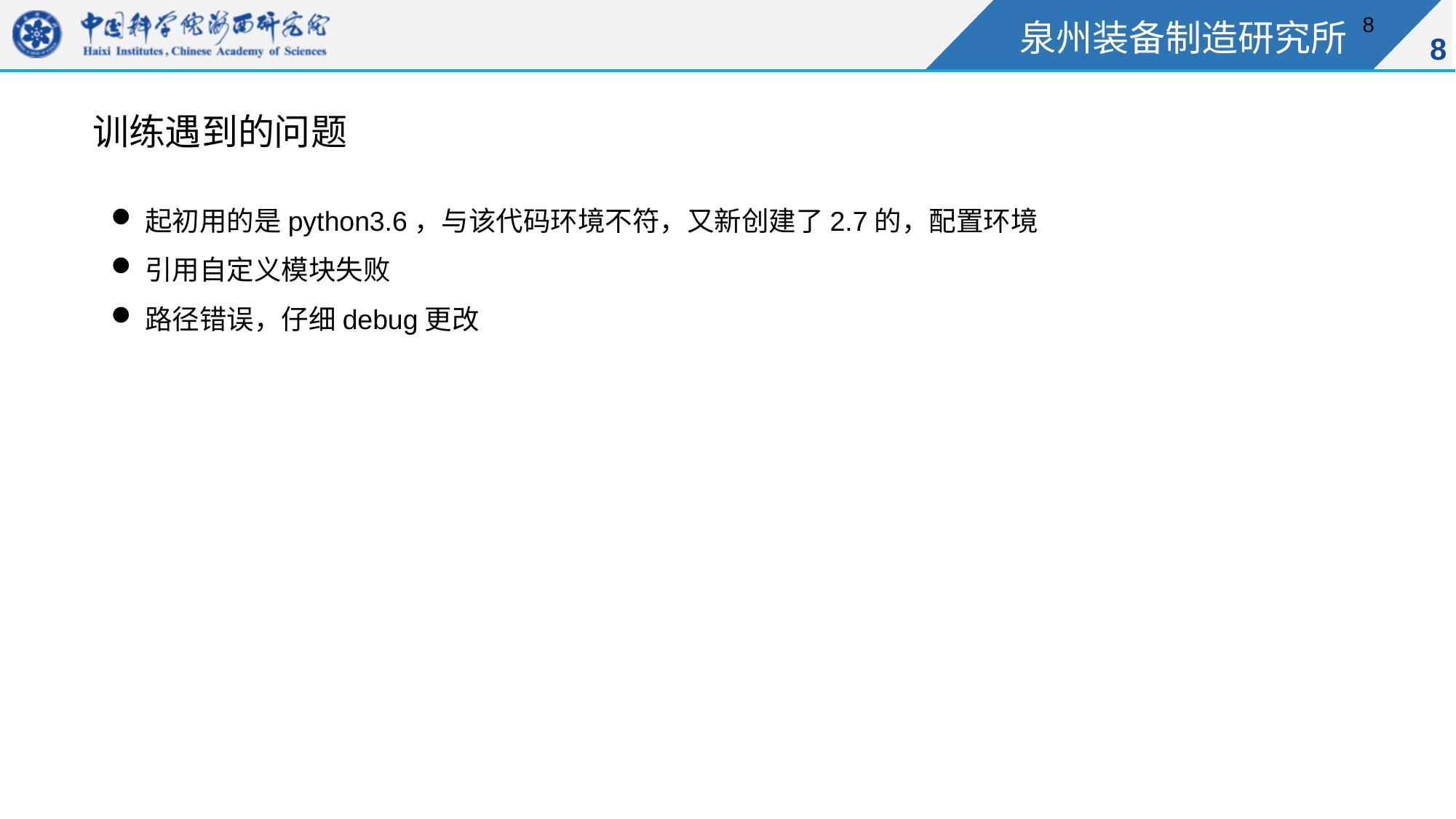

8
训练遇到的问题
起初用的是python3.6，与该代码环境不符，又新创建了2.7的，配置环境
引用自定义模块失败
路径错误，仔细debug更改